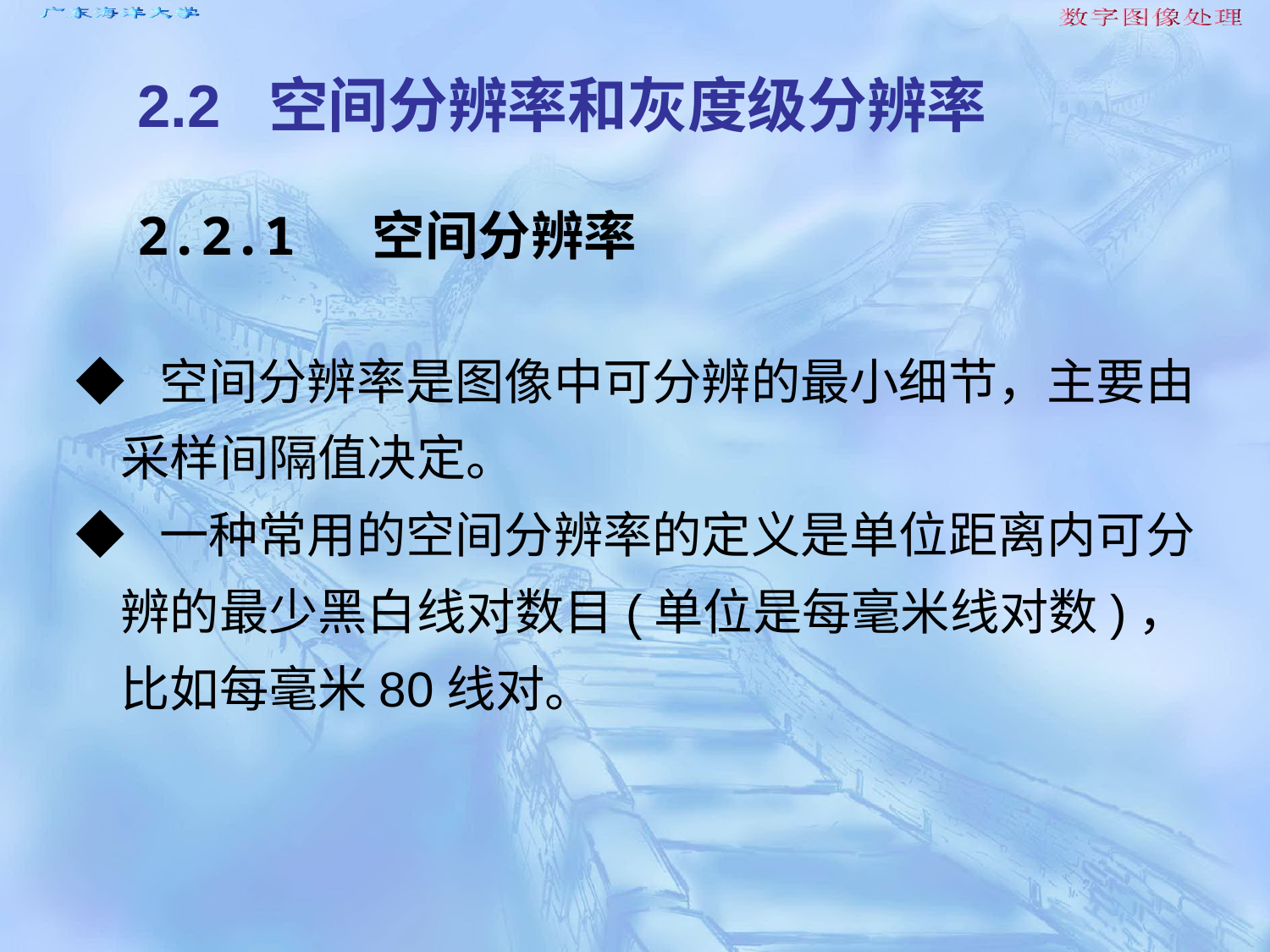

2.2  空间分辨率和灰度级分辨率
2.2.1  空间分辨率
◆  空间分辨率是图像中可分辨的最小细节，主要由
   采样间隔值决定。
◆  一种常用的空间分辨率的定义是单位距离内可分
   辨的最少黑白线对数目(单位是每毫米线对数)，
   比如每毫米80线对。